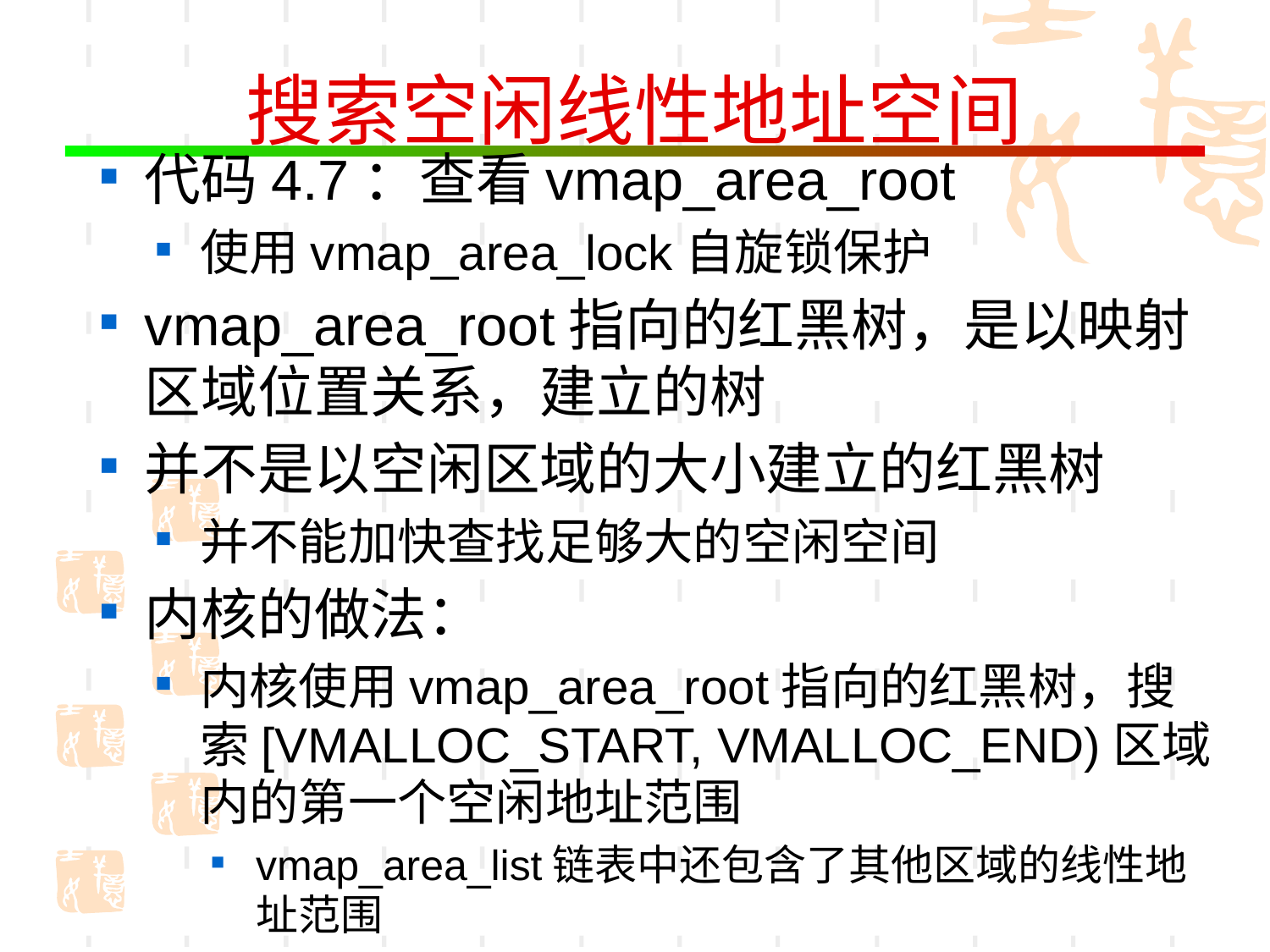

# 搜索空闲线性地址空间
代码4.7：查看vmap_area_root
使用vmap_area_lock自旋锁保护
vmap_area_root指向的红黑树，是以映射区域位置关系，建立的树
并不是以空闲区域的大小建立的红黑树
并不能加快查找足够大的空闲空间
内核的做法：
内核使用vmap_area_root指向的红黑树，搜索[VMALLOC_START, VMALLOC_END)区域内的第一个空闲地址范围
vmap_area_list链表中还包含了其他区域的线性地址范围